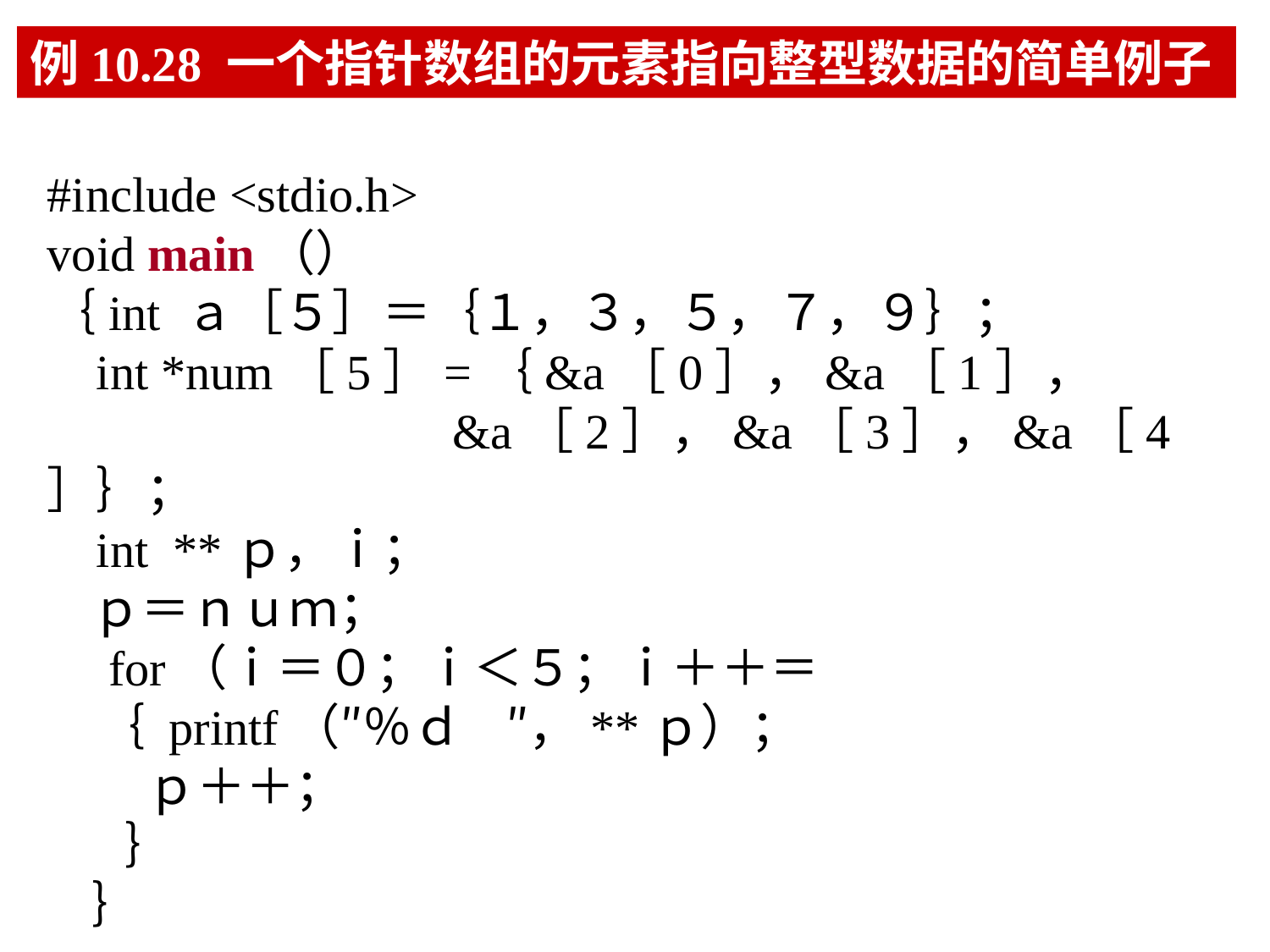

例10.28 一个指针数组的元素指向整型数据的简单例子
#include <stdio.h>
void main（）
｛int ａ［５］＝｛１，３，５，７，９｝；
    int *num［5］=｛&a［0］，&a［1］，
                                 &a［2］，&a［3］，&a［4］｝；
    int  **ｐ，ｉ；
   ｐ＝ｎｕｍ；
　for（ｉ＝０；ｉ＜５；ｉ＋＋＝
　｛ printf（″％ｄ    ″，**ｐ）；
        ｐ＋＋；
      ｝
   ｝